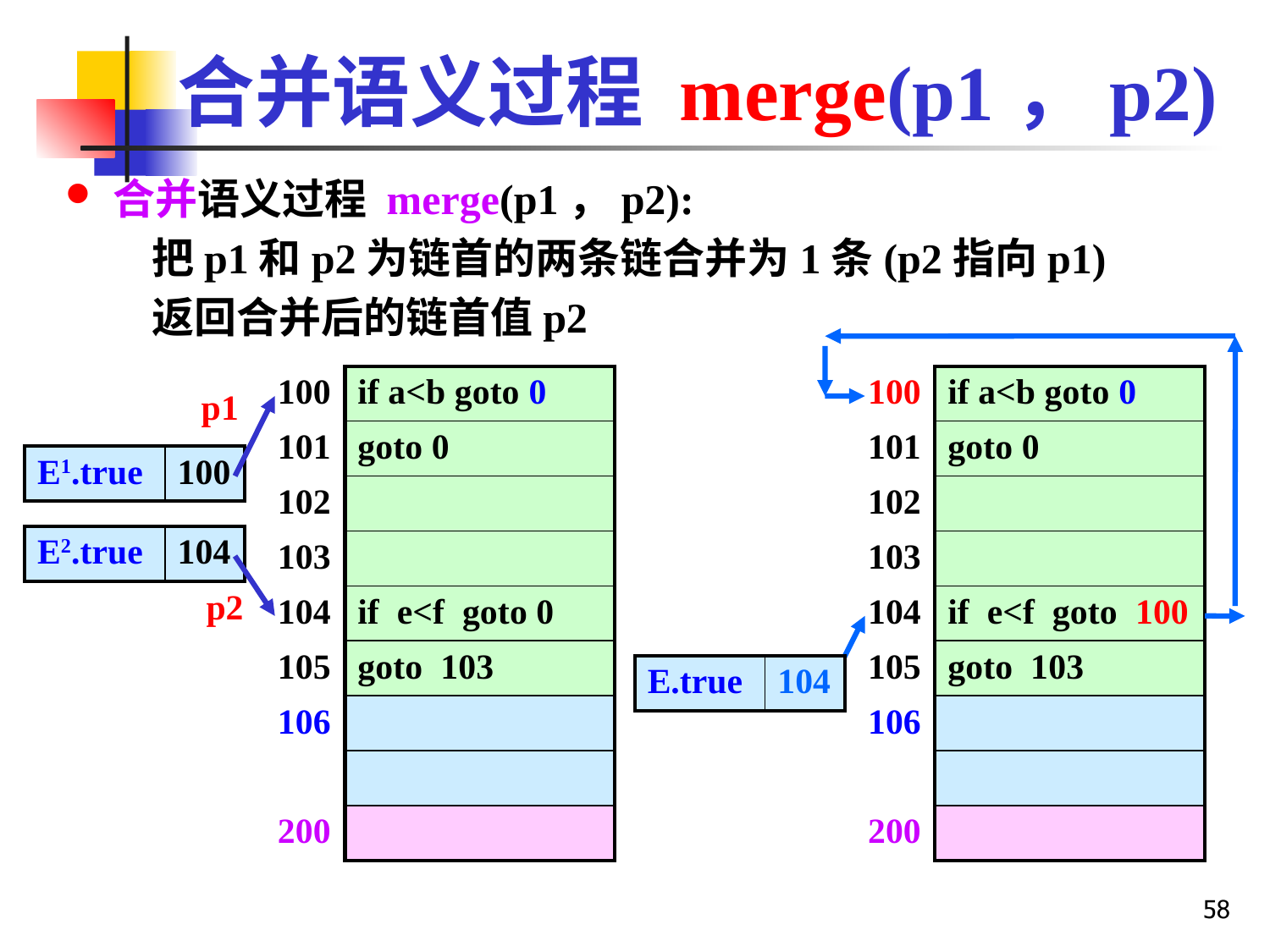

合并语义过程 merge(p1，p2)
合并语义过程 merge(p1，p2):
        把p1和p2为链首的两条链合并为1条(p2指向p1)
        返回合并后的链首值p2

| 100 | if a<b goto 0 |
| --- | --- |
| 101 | goto 0 |
| 102 |  |
| 103 |  |
| 104 | if e<f goto 0 |
| 105 | goto 103 |
| 106 |  |
|  |  |
| 200 |  |
| 100 | if a<b goto 0 |
| --- | --- |
| 101 | goto 0 |
| 102 |  |
| 103 |  |
| 104 | if e<f goto 100 |
| 105 | goto 103 |
| 106 |  |
|  |  |
| 200 |  |
p1

| E1.true | 100 |
| --- | --- |
| E2.true | 104 |
| --- | --- |

p2

| E.true | 104 |
| --- | --- |
58